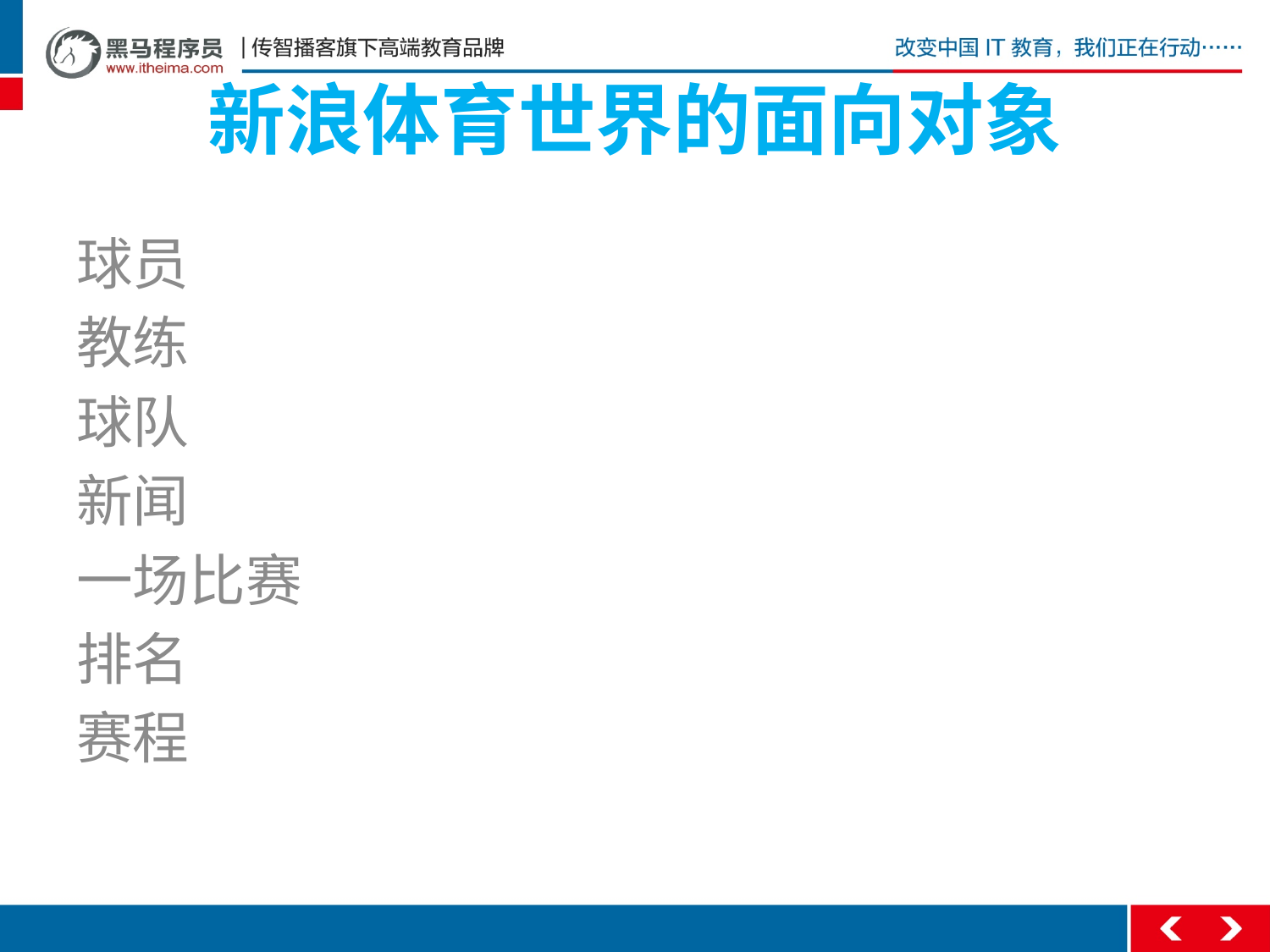

# 新浪体育世界的面向对象
球员
教练
球队
新闻
一场比赛
排名
赛程